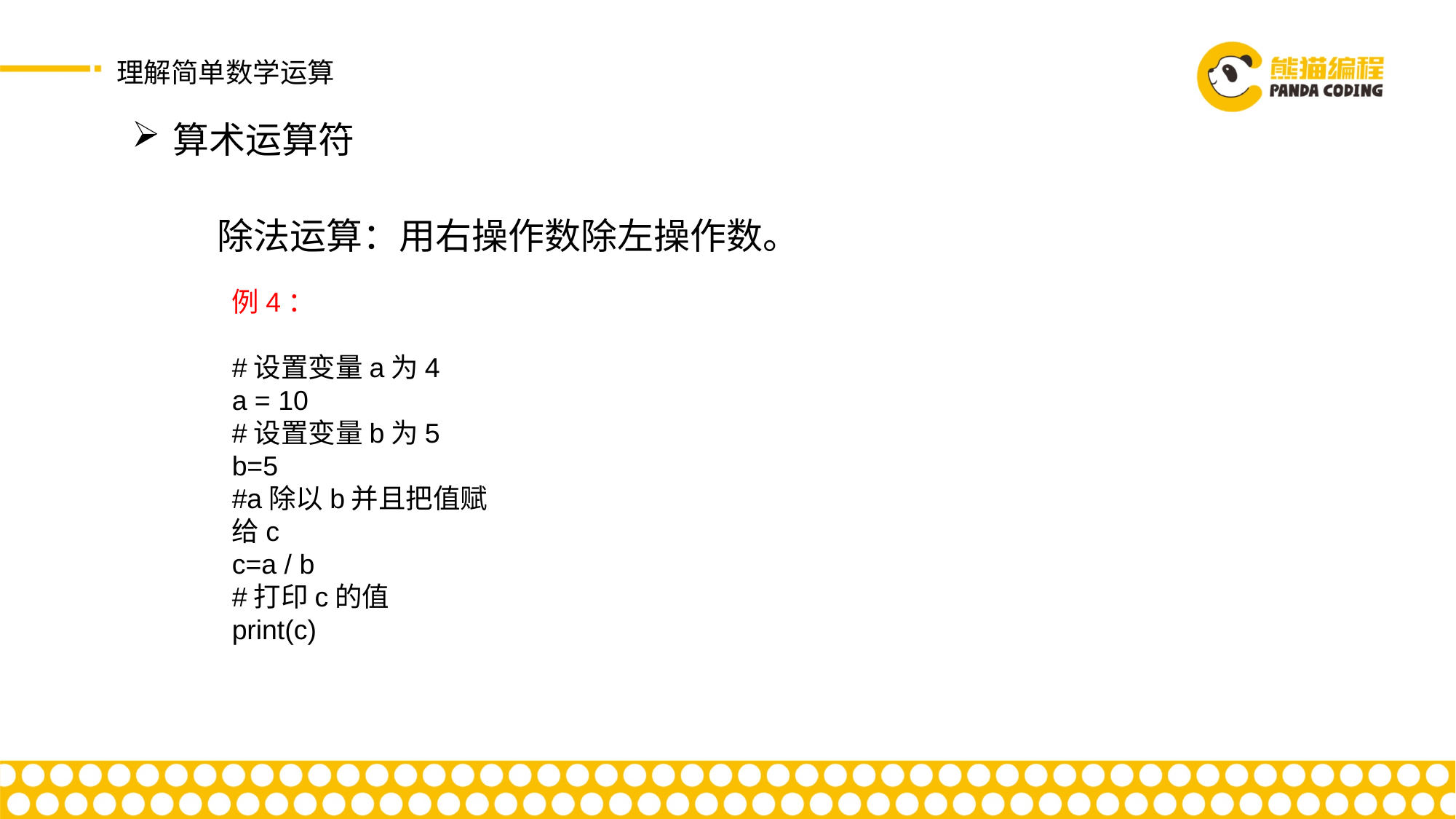

理解简单数学运算
算术运算符
除法运算：用右操作数除左操作数。
例4：

#设置变量a为4
a = 10
#设置变量b为5
b=5
#a除以b并且把值赋给c
c=a / b
#打印c的值
print(c)